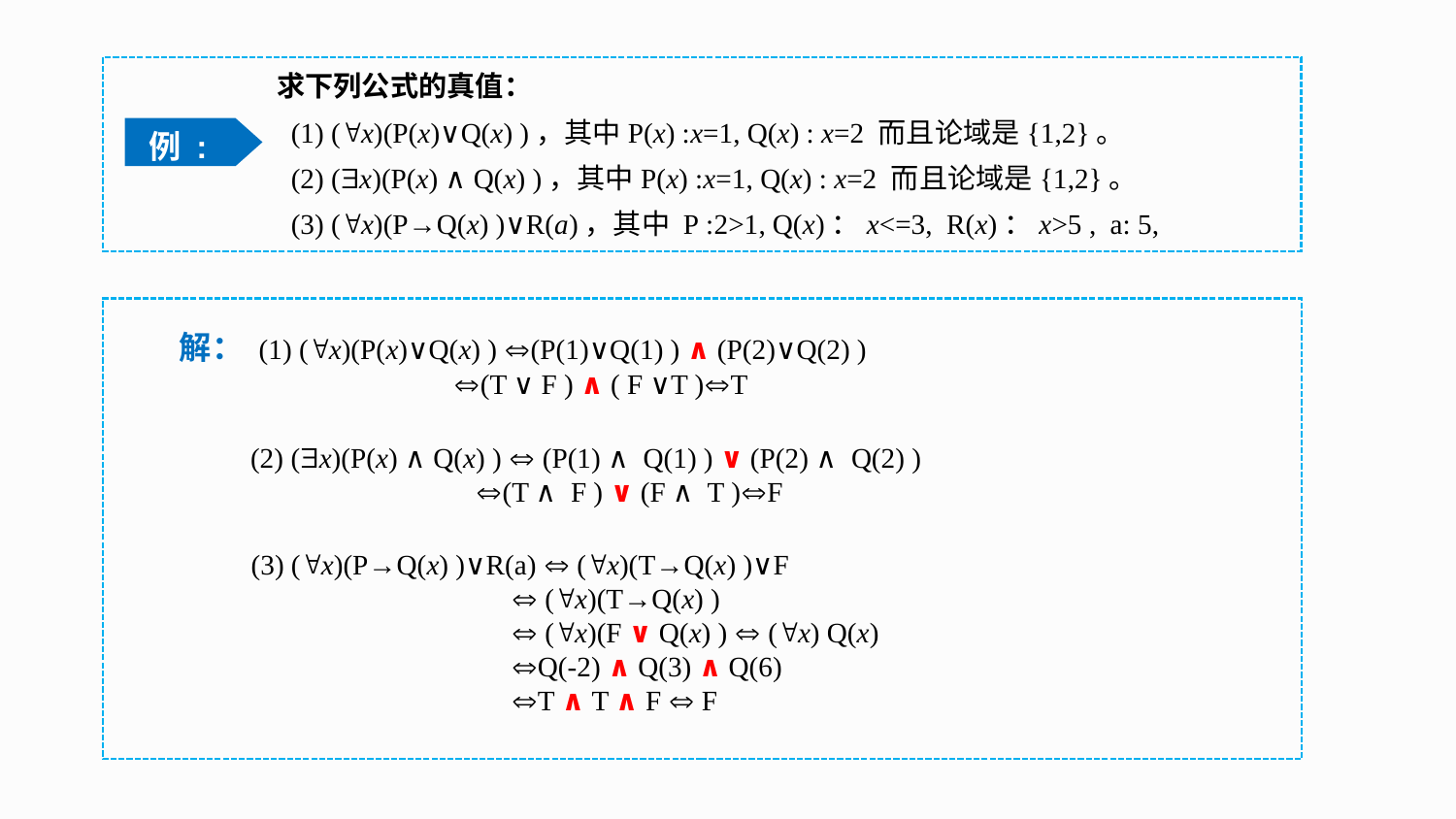

求下列公式的真值：
  (1) (∀x)(P(x)∨Q(x) )，其中P(x) :x=1, Q(x) : x=2 而且论域是{1,2}。
  (2) (∃x)(P(x) ∧Q(x) )，其中P(x) :x=1, Q(x) : x=2 而且论域是{1,2}。
  (3) (∀x)(P→Q(x) )∨R(a)，其中 P :2>1, Q(x)：x<=3,  R(x)：x>5 ,  a: 5,

例 :

解： (1) (∀x)(P(x)∨Q(x) ) ⇔(P(1)∨Q(1) ) ∧ (P(2)∨Q(2) )
                                       ⇔(T ∨ F ) ∧ ( F ∨T )⇔T
(2) (∃x)(P(x) ∧Q(x) ) ⇔ (P(1) ∧ Q(1) ) ∨ (P(2) ∧ Q(2) )
                                ⇔(T ∧ F ) ∨ (F ∧ T )⇔F
       (3) (∀x)(P→Q(x) )∨R(a) ⇔ (∀x)(T→Q(x) )∨F
                                            ⇔ (∀x)(T→Q(x) )
                                            ⇔ (∀x)(F ∨ Q(x) ) ⇔ (∀x) Q(x)
                                            ⇔Q(-2) ∧ Q(3) ∧ Q(6)
                                            ⇔T ∧ T ∧ F ⇔ F